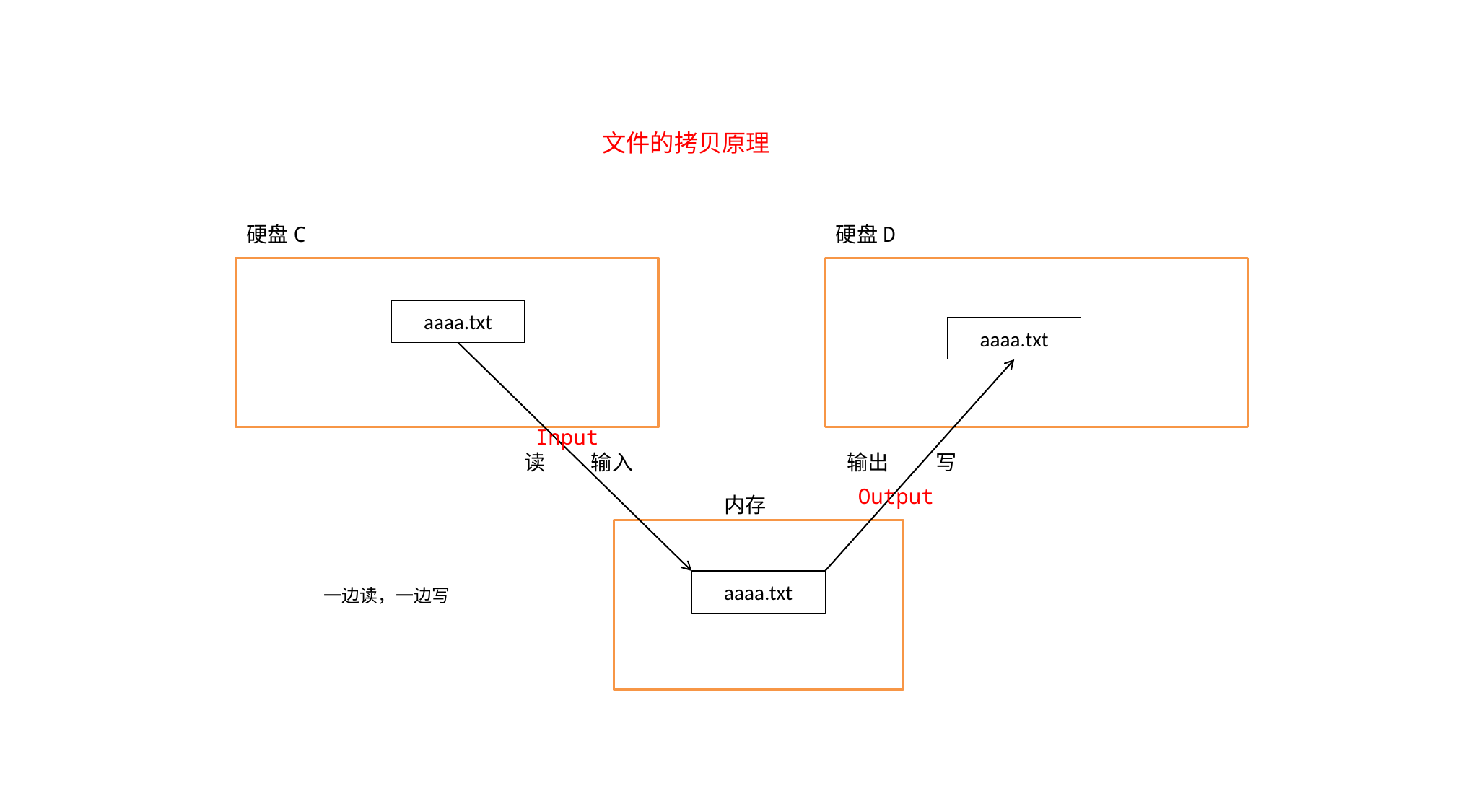

文件的拷贝原理
硬盘C
硬盘D

aaaa.txt
aaaa.txt
Input
读
输入
输出
写
Output
内存

aaaa.txt
一边读，一边写